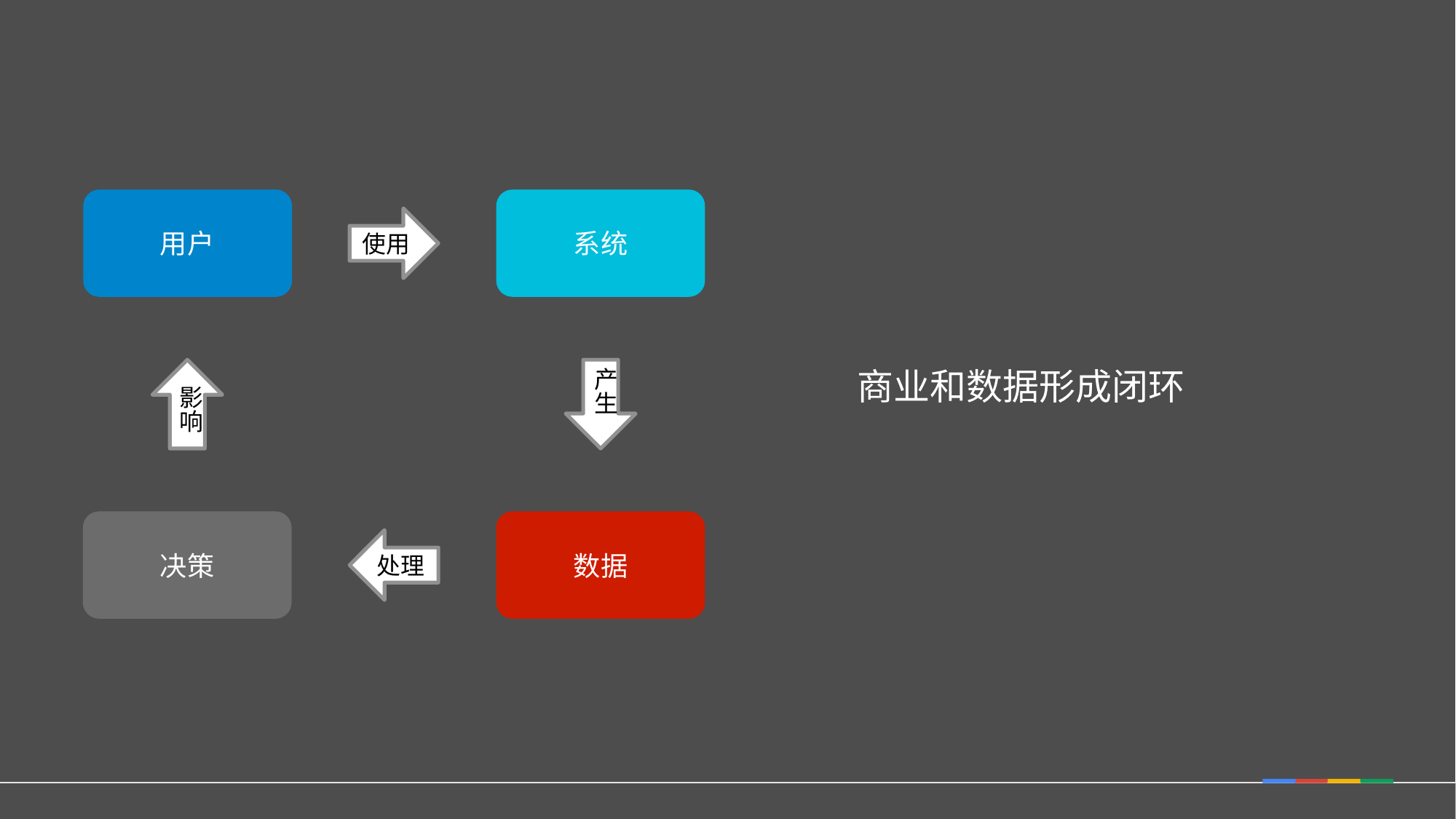

用户
系统
使用

产 生
商业和数据形成闭环
影 响

决策
数据
处理